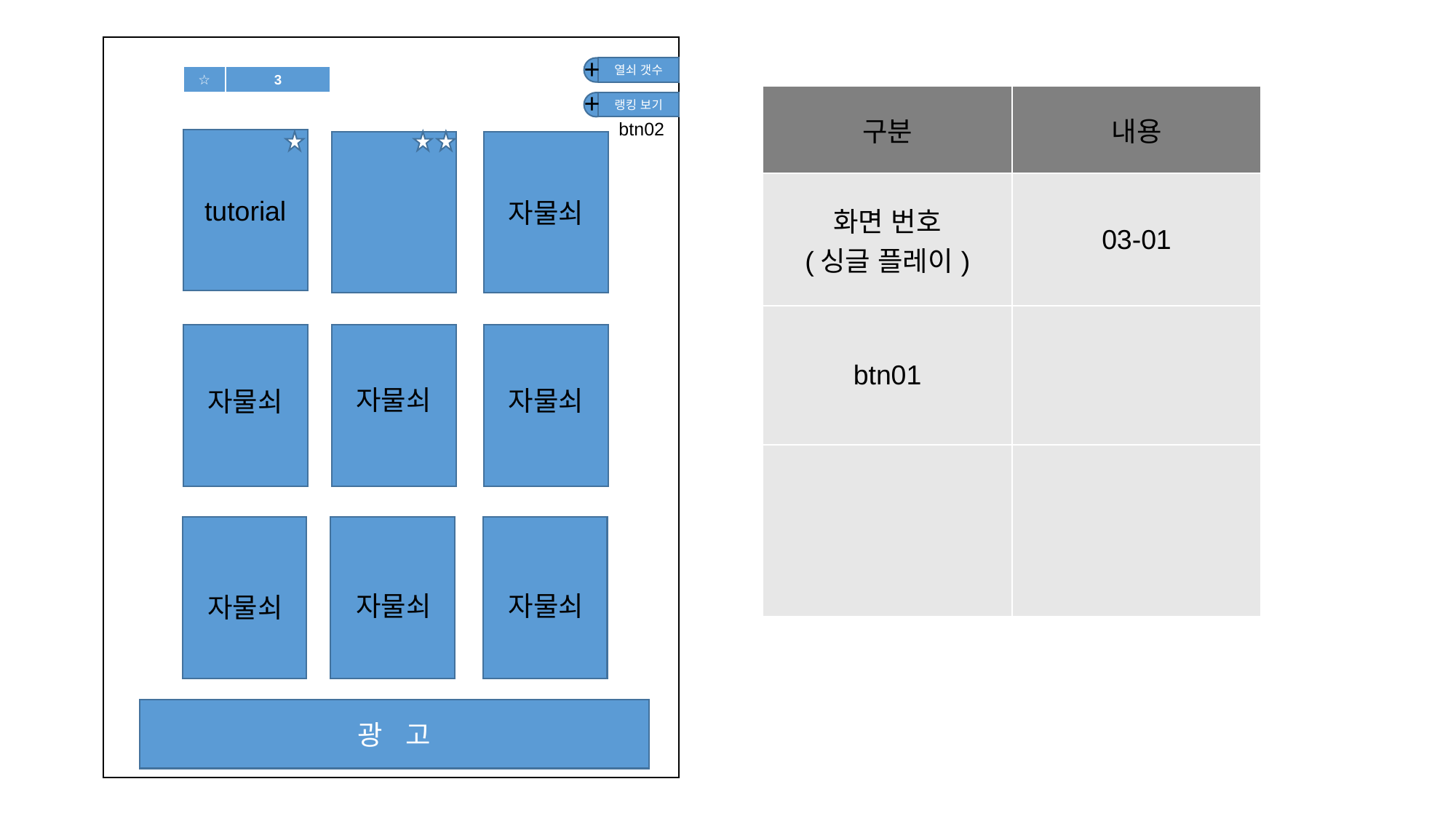

+

열쇠 갯수
| ☆ | 3 |
| --- | --- |
+

랭킹 보기
| 구분 | 내용 |
| --- | --- |
| 화면 번호 (싱글 플레이) | 03-01 |
| btn01 |  |
|  |  |
btn02

자물쇠
자물쇠
자물쇠
자물쇠
자물쇠
자물쇠
자물쇠
tutorial
광   고